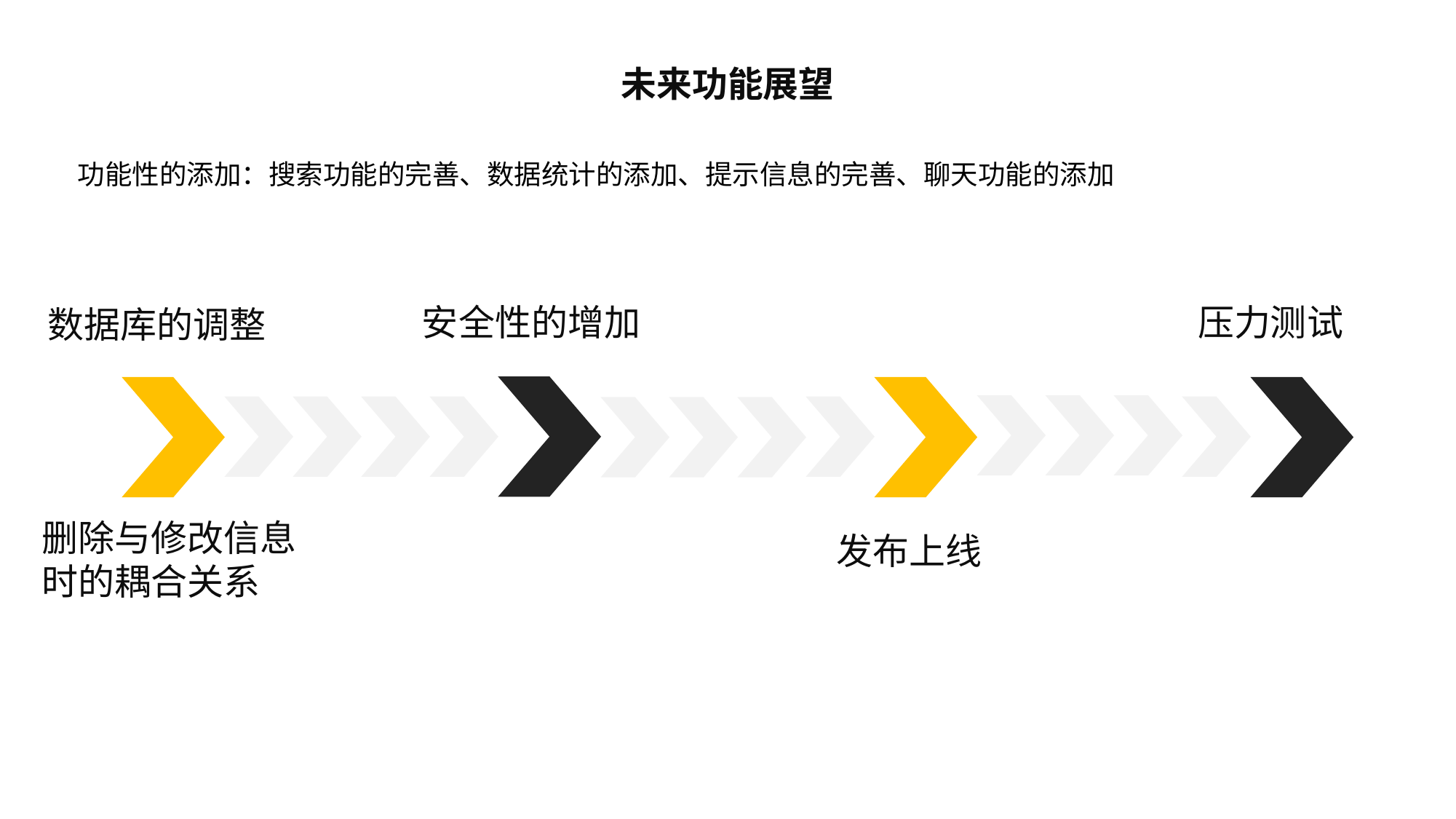

未来功能展望
功能性的添加：搜索功能的完善、数据统计的添加、提示信息的完善、聊天功能的添加
安全性的增加
压力测试
数据库的调整

删除与修改信息
时的耦合关系
发布上线